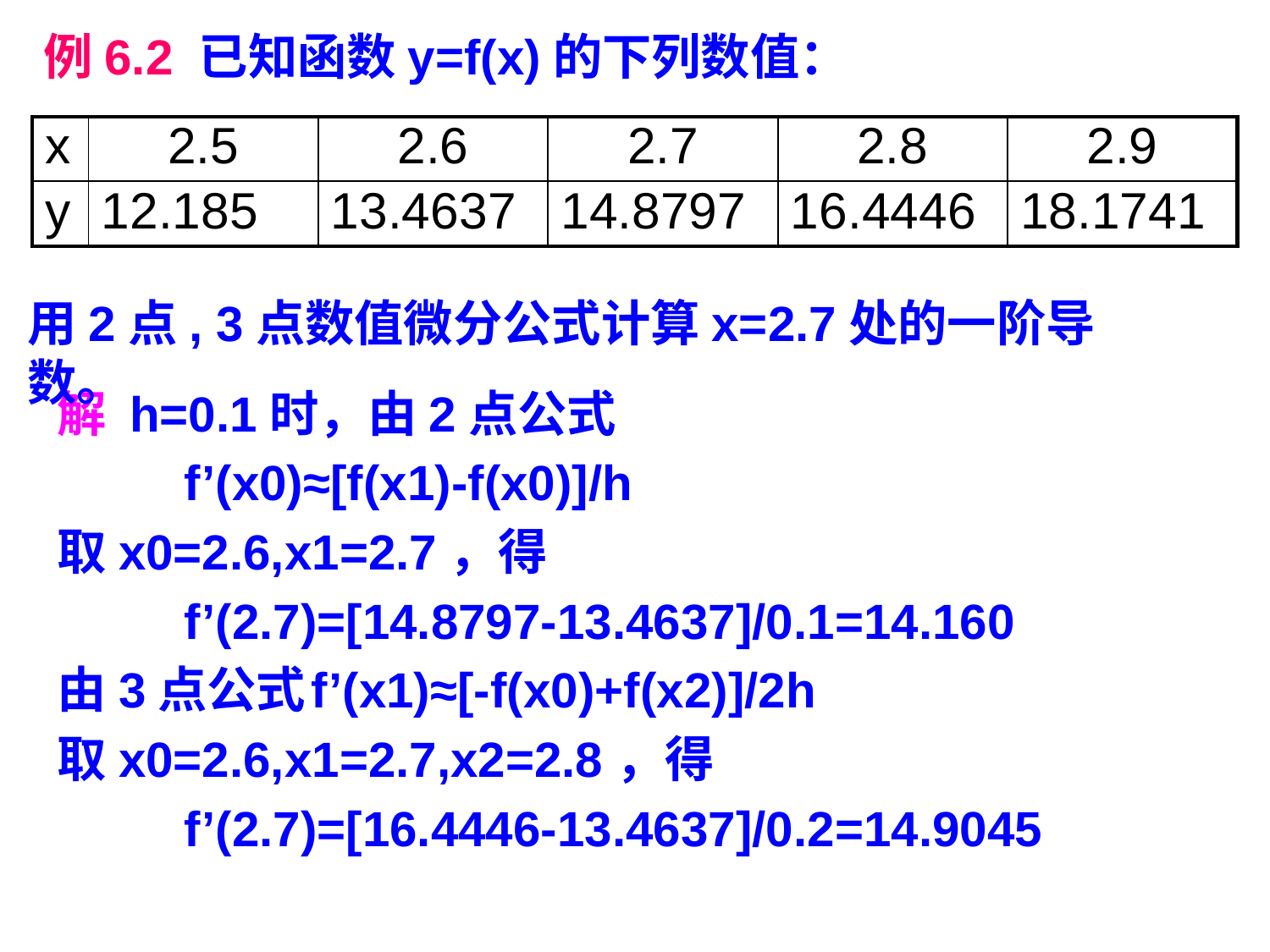

例6.2 已知函数y=f(x)的下列数值：
| x | 2.5 | 2.6 | 2.7 | 2.8 | 2.9 |
| --- | --- | --- | --- | --- | --- |
| y | 12.185 | 13.4637 | 14.8797 | 16.4446 | 18.1741 |
用2点, 3点数值微分公式计算x=2.7处的一阶导数。
解 h=0.1时，由2点公式
	f’(x0)≈[f(x1)-f(x0)]/h
取x0=2.6,x1=2.7，得
	f’(2.7)=[14.8797-13.4637]/0.1=14.160
由3点公式	f’(x1)≈[-f(x0)+f(x2)]/2h
取x0=2.6,x1=2.7,x2=2.8，得
	f’(2.7)=[16.4446-13.4637]/0.2=14.9045